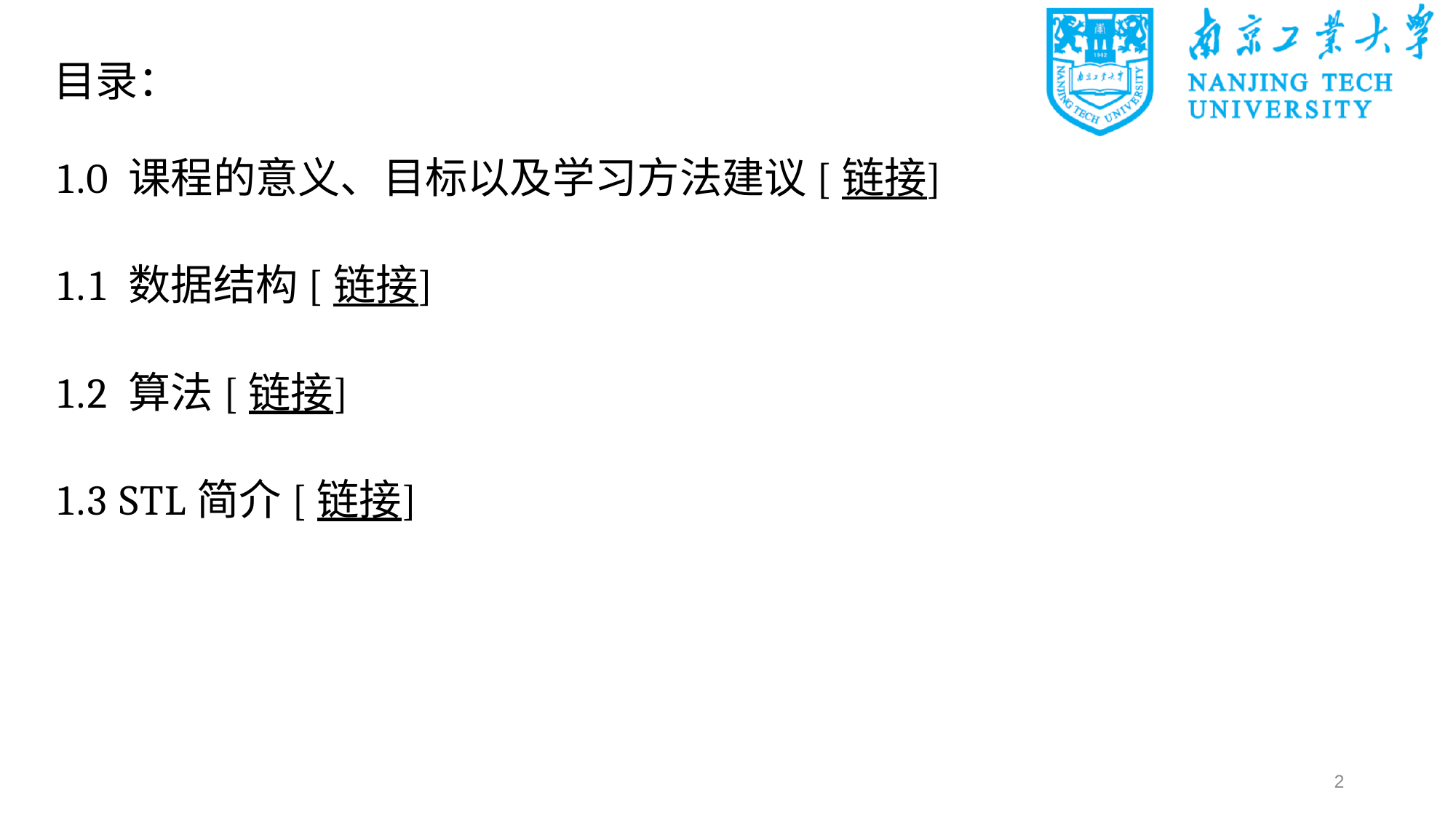

目录：
1.0 课程的意义、目标以及学习方法建议[链接]
1.1 数据结构[链接]
1.2 算法[链接]
1.3 STL简介[链接]
2